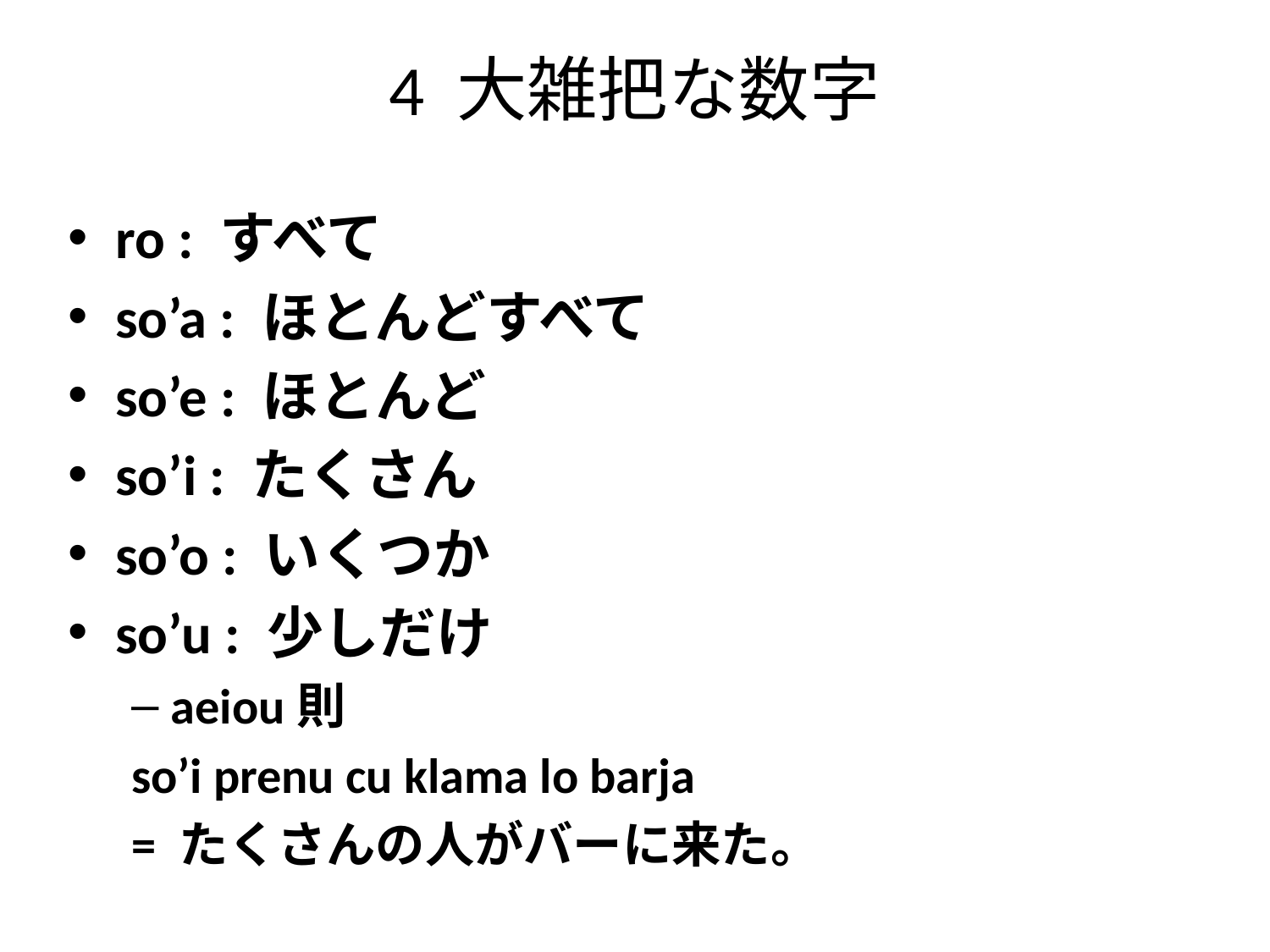

# 4 大雑把な数字
ro : すべて
so’a : ほとんどすべて
so’e : ほとんど
so’i : たくさん
so’o : いくつか
so’u : 少しだけ
aeiou則
so’i prenu cu klama lo barja
= たくさんの人がバーに来た。